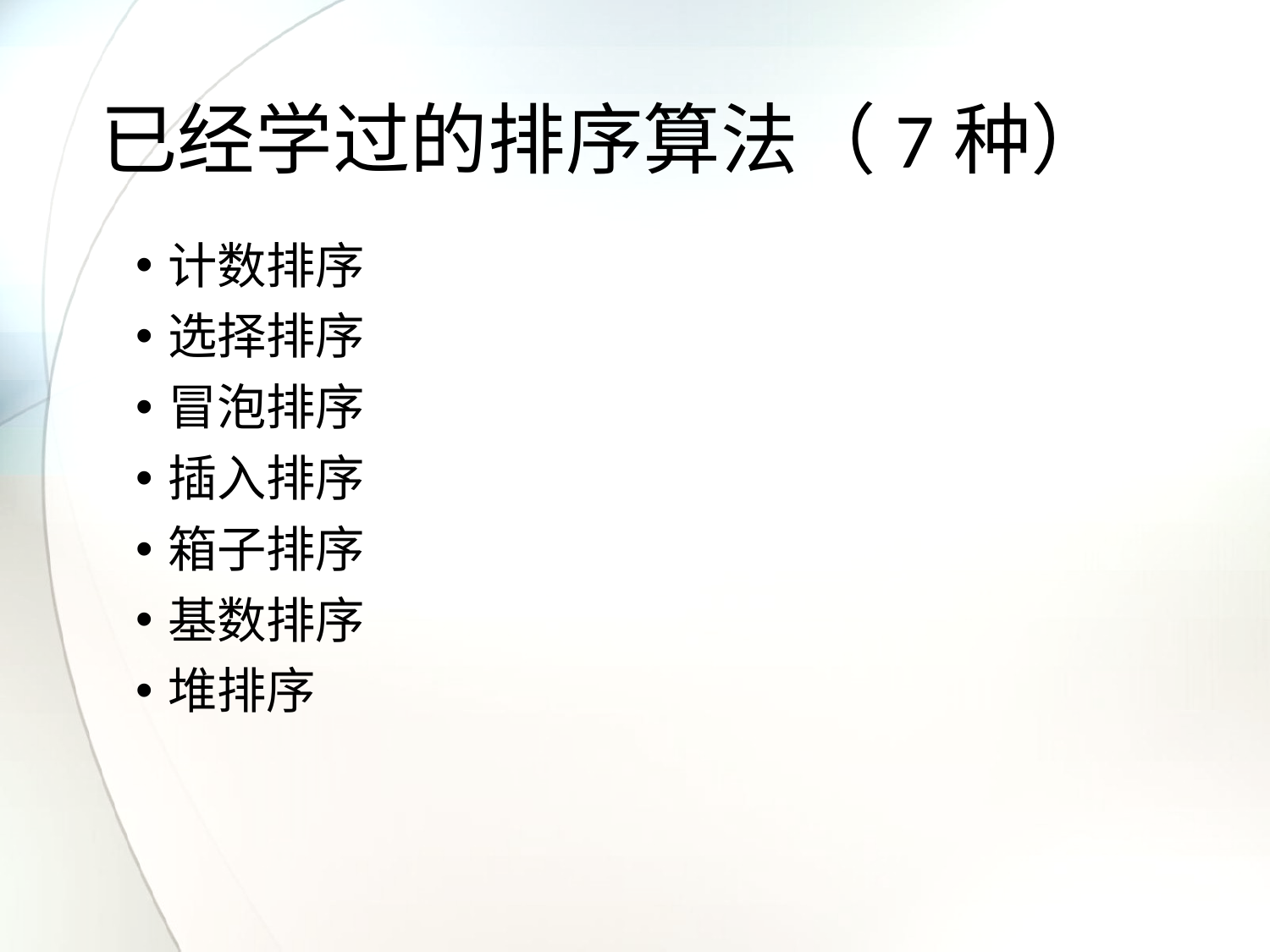

# 已经学过的排序算法（7种）
计数排序
选择排序
冒泡排序
插入排序
箱子排序
基数排序
堆排序